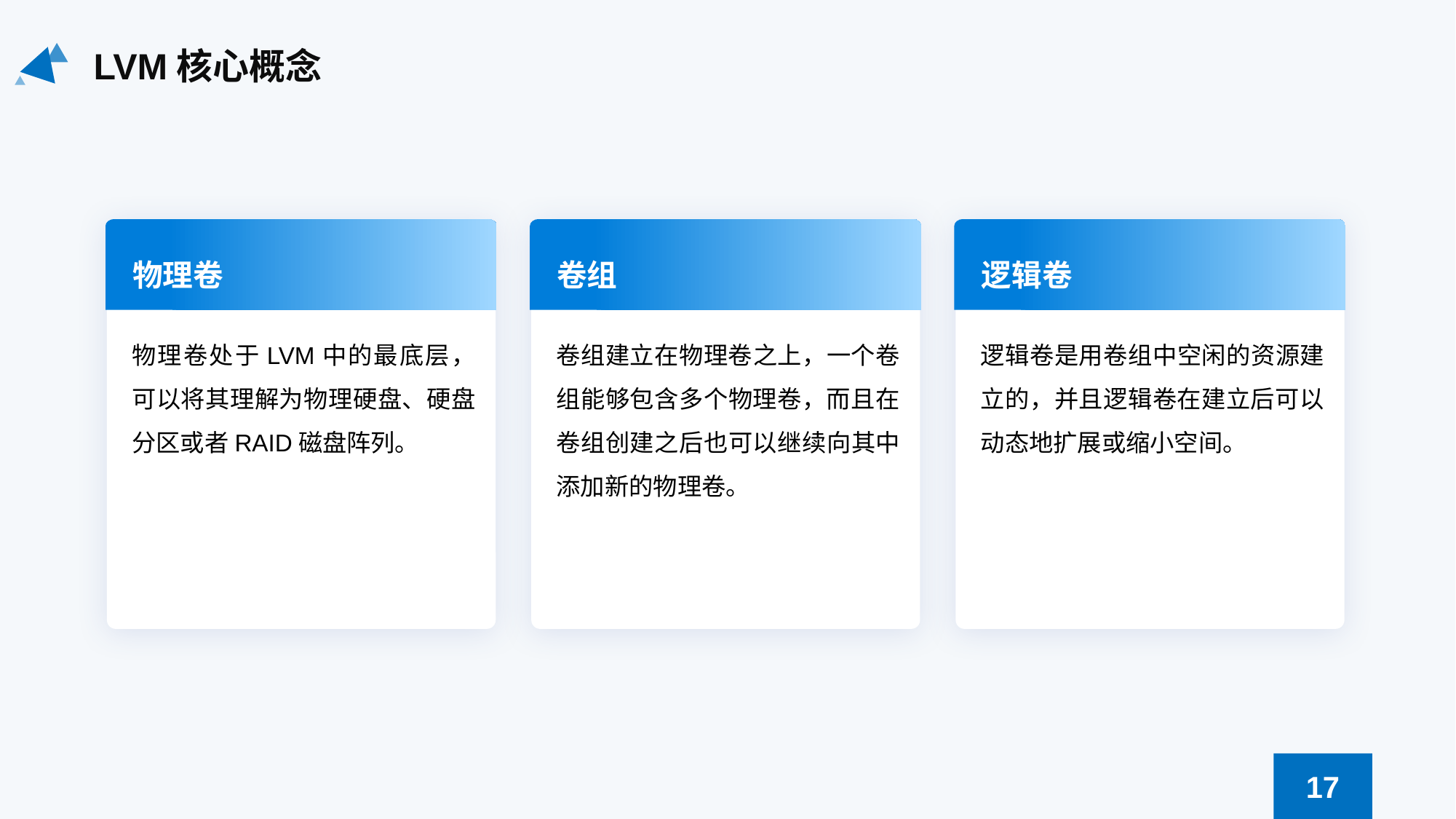

LVM核心概念

物理卷
物理卷处于LVM中的最底层，可以将其理解为物理硬盘、硬盘分区或者RAID磁盘阵列。

卷组
卷组建立在物理卷之上，一个卷组能够包含多个物理卷，而且在卷组创建之后也可以继续向其中添加新的物理卷。

逻辑卷
逻辑卷是用卷组中空闲的资源建立的，并且逻辑卷在建立后可以动态地扩展或缩小空间。

17